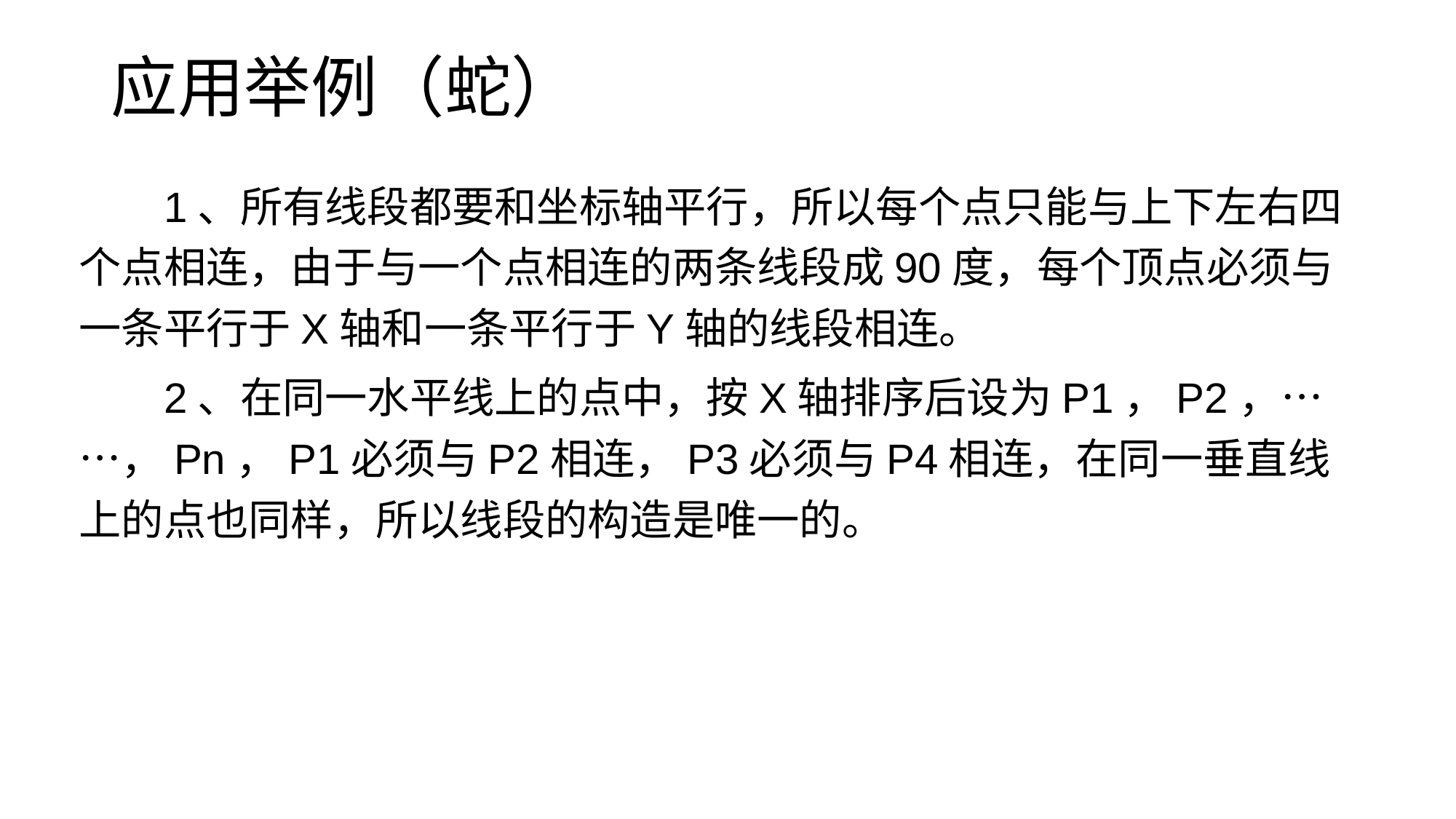

# 应用举例（蛇）
1、所有线段都要和坐标轴平行，所以每个点只能与上下左右四个点相连，由于与一个点相连的两条线段成90度，每个顶点必须与一条平行于X轴和一条平行于Y轴的线段相连。
2、在同一水平线上的点中，按X轴排序后设为P1，P2，……，Pn，P1必须与P2相连，P3必须与P4相连，在同一垂直线上的点也同样，所以线段的构造是唯一的。